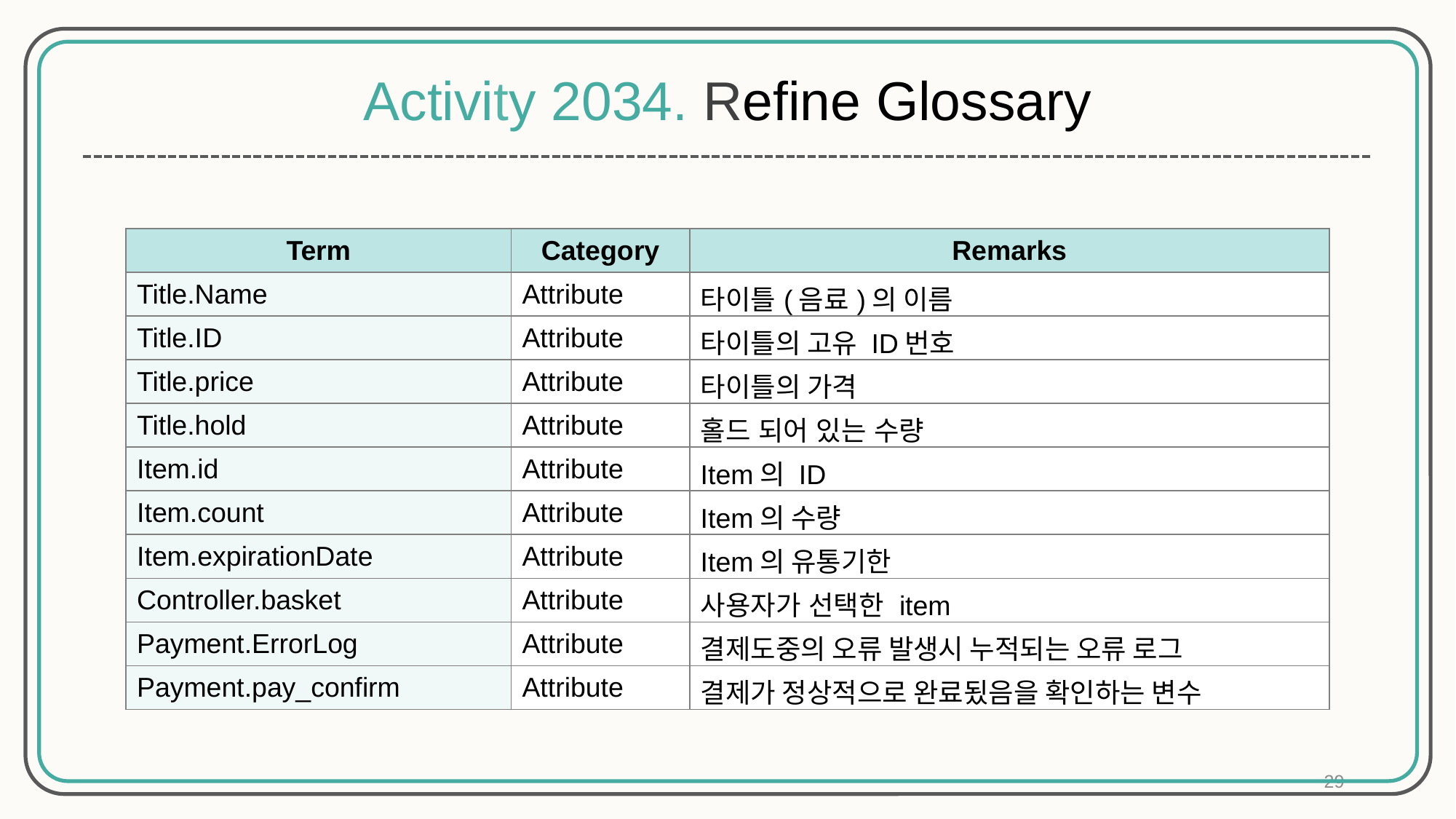

Activity 2034. Refine Glossary
| Term | Category | Remarks |
| --- | --- | --- |
| Title.Name | Attribute | 타이틀(음료)의 이름 |
| Title.ID | Attribute | 타이틀의 고유 ID번호 |
| Title.price | Attribute | 타이틀의 가격 |
| Title.hold | Attribute | 홀드 되어 있는 수량 |
| Item.id | Attribute | Item의 ID |
| Item.count | Attribute | Item의 수량 |
| Item.expirationDate | Attribute | Item의 유통기한 |
| Controller.basket | Attribute | 사용자가 선택한 item |
| Payment.ErrorLog | Attribute | 결제도중의 오류 발생시 누적되는 오류 로그 |
| Payment.pay\_confirm | Attribute | 결제가 정상적으로 완료됬음을 확인하는 변수 |
29